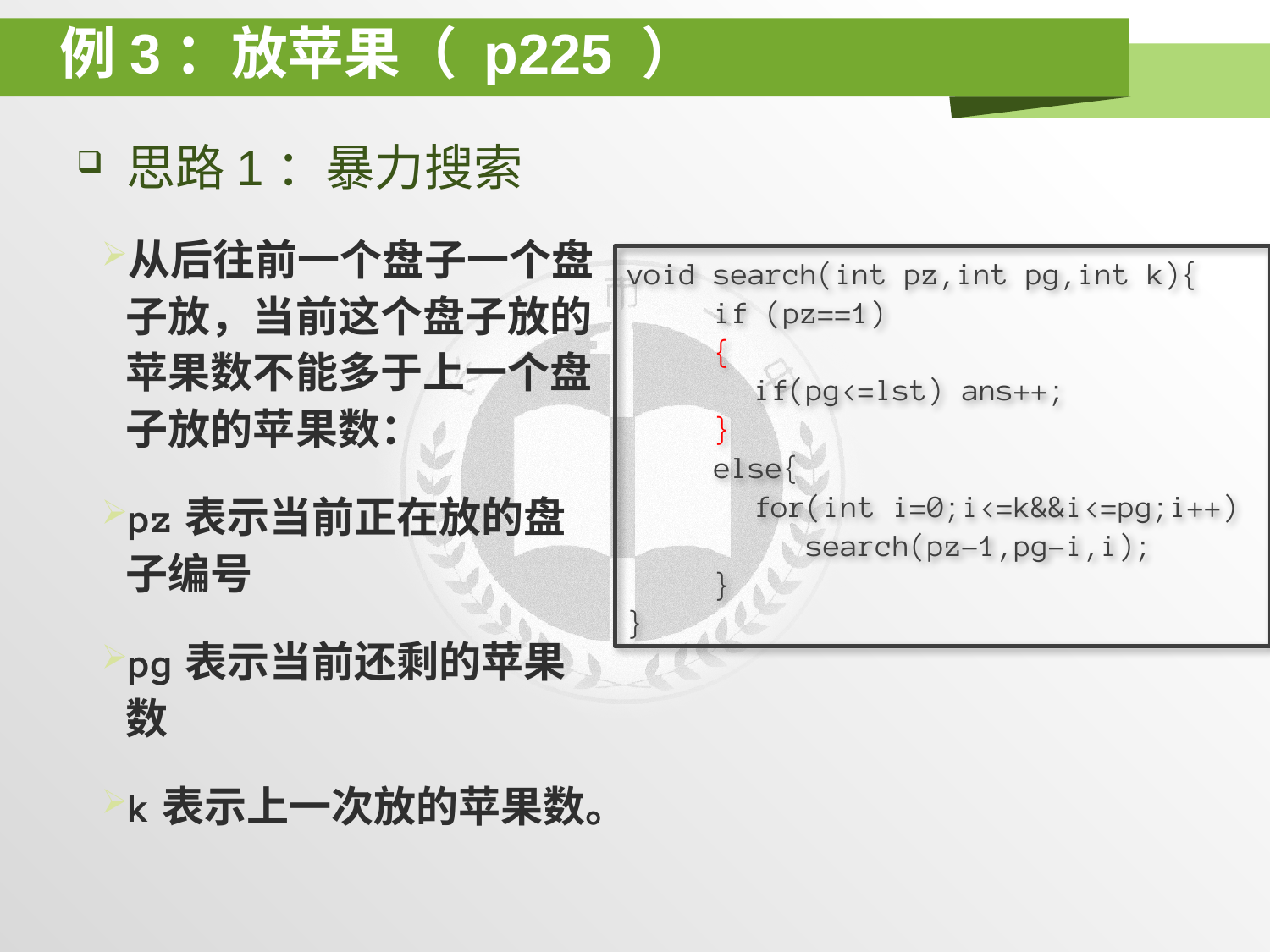

# 例3：放苹果（ p225 ）
思路1：暴力搜索
从后往前一个盘子一个盘子放，当前这个盘子放的苹果数不能多于上一个盘子放的苹果数：
pz表示当前正在放的盘子编号
pg表示当前还剩的苹果数
k表示上一次放的苹果数。
void search(int pz,int pg,int k){
     if (pz==1)
     {
	if(pg<=lst) ans++;
     }
     else{
	for(int i=0;i<=k&&i<=pg;i++)
	   search(pz-1,pg-i,i);
     }
}